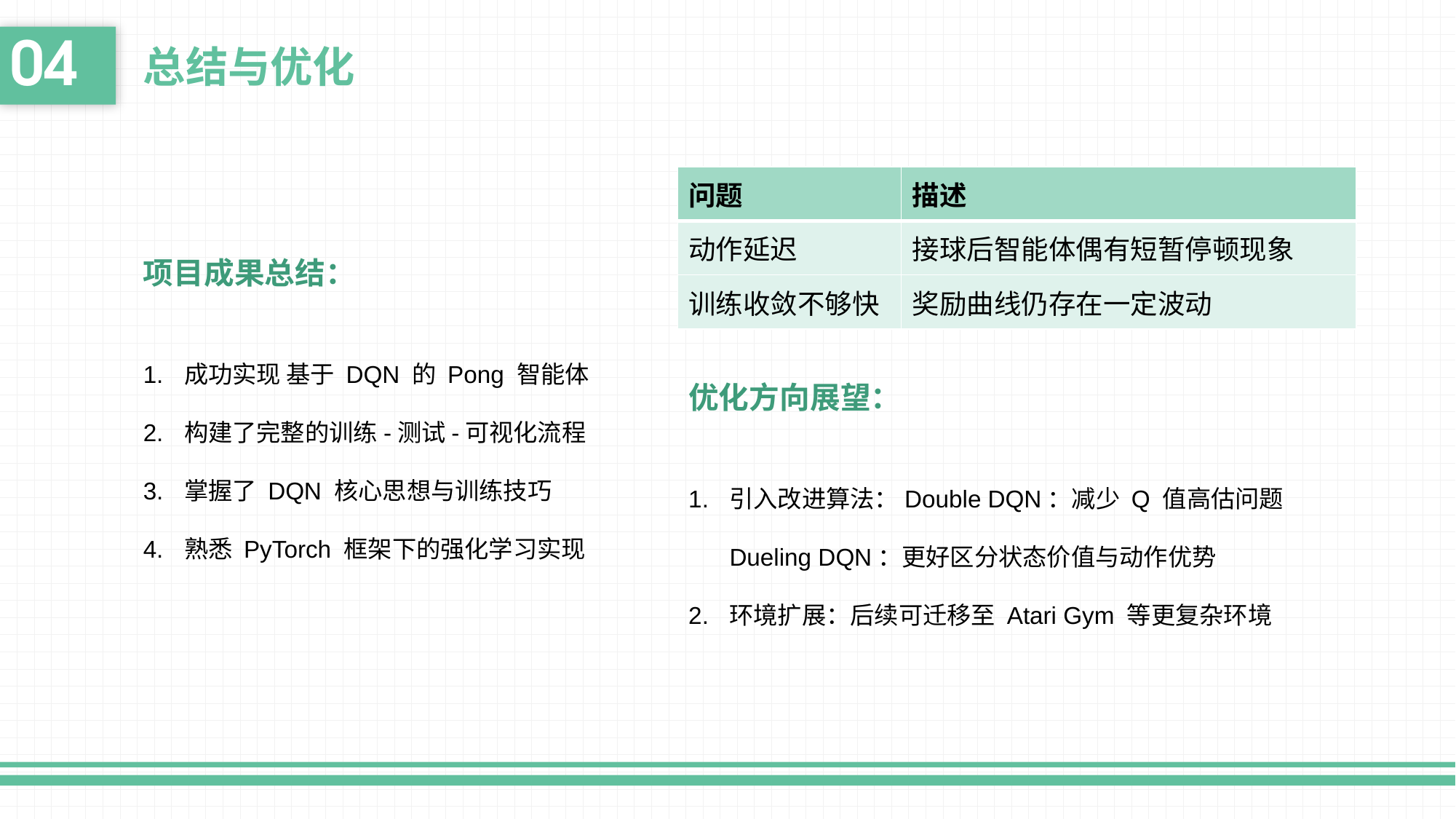

04
总结与优化
| 问题 | 描述 |
| --- | --- |
| 动作延迟 | 接球后智能体偶有短暂停顿现象 |
| 训练收敛不够快 | 奖励曲线仍存在一定波动 |
项目成果总结：

成功实现 基于 DQN 的 Pong 智能体
构建了完整的训练-测试-可视化流程
掌握了 DQN 核心思想与训练技巧
熟悉 PyTorch 框架下的强化学习实现
优化方向展望：

引入改进算法：Double DQN：减少 Q 值高估问题Dueling DQN：更好区分状态价值与动作优势
环境扩展：后续可迁移至 Atari Gym 等更复杂环境